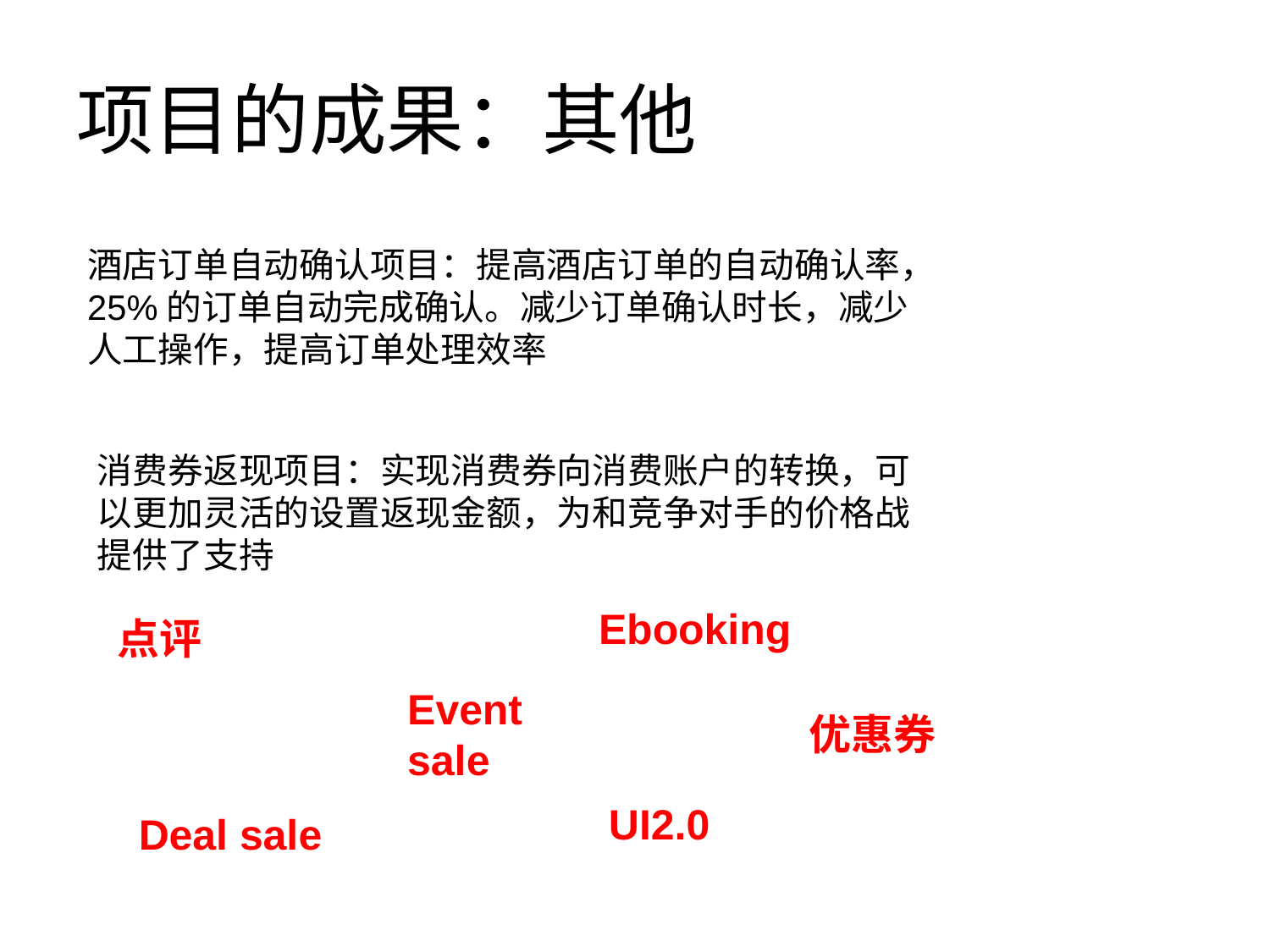

项目的成果：其他
酒店订单自动确认项目：提高酒店订单的自动确认率，25%的订单自动完成确认。减少订单确认时长，减少人工操作，提高订单处理效率
消费券返现项目：实现消费券向消费账户的转换，可以更加灵活的设置返现金额，为和竞争对手的价格战提供了支持
Ebooking
点评
Event sale
优惠券
UI2.0
Deal sale